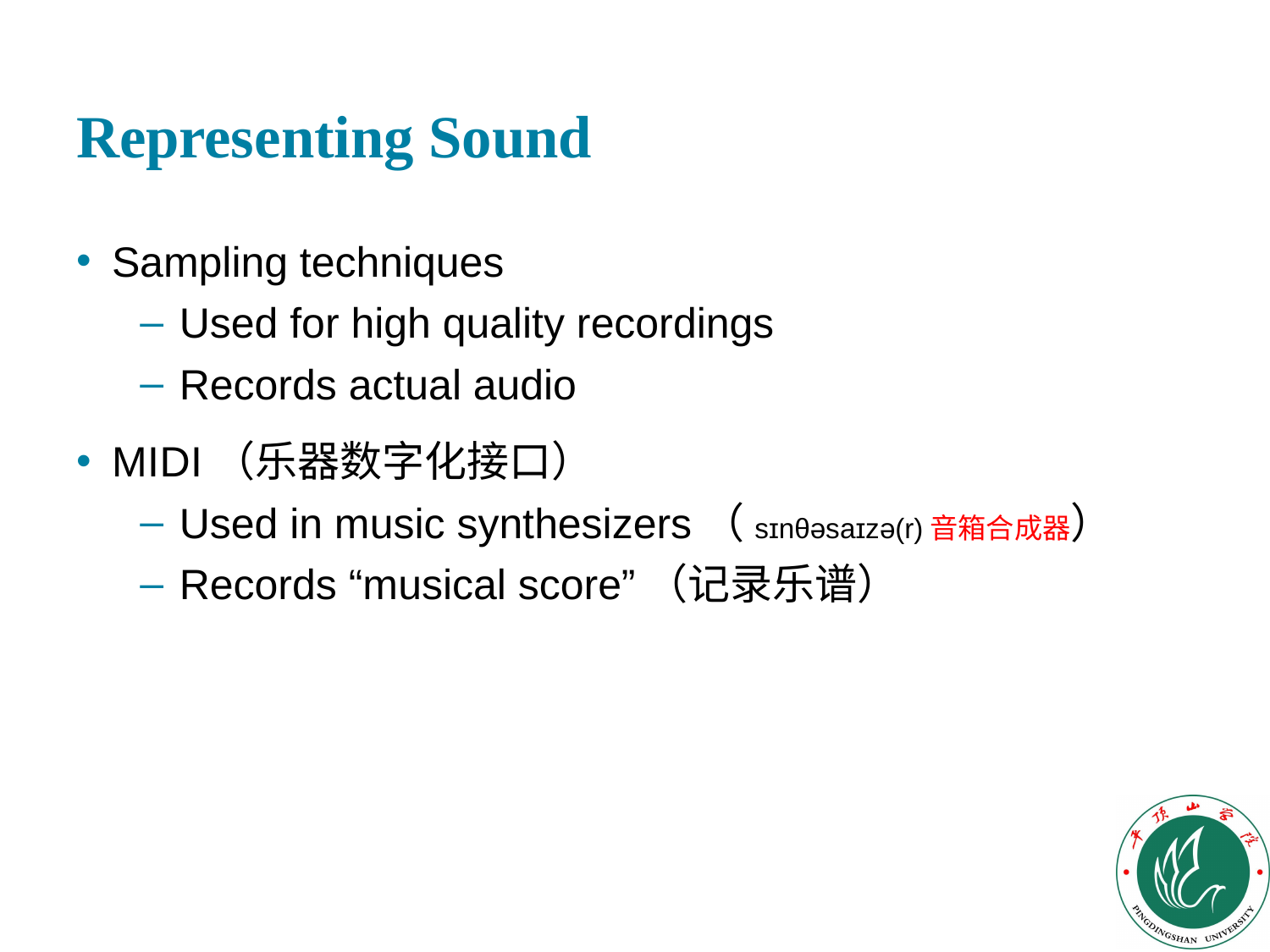

# Representing Sound
Sampling techniques
Used for high quality recordings
Records actual audio
M I D I（乐器数字化接口）
Used in music synthesizers（sɪnθəsaɪzə(r)音箱合成器）
Records “musical score”（记录乐谱）